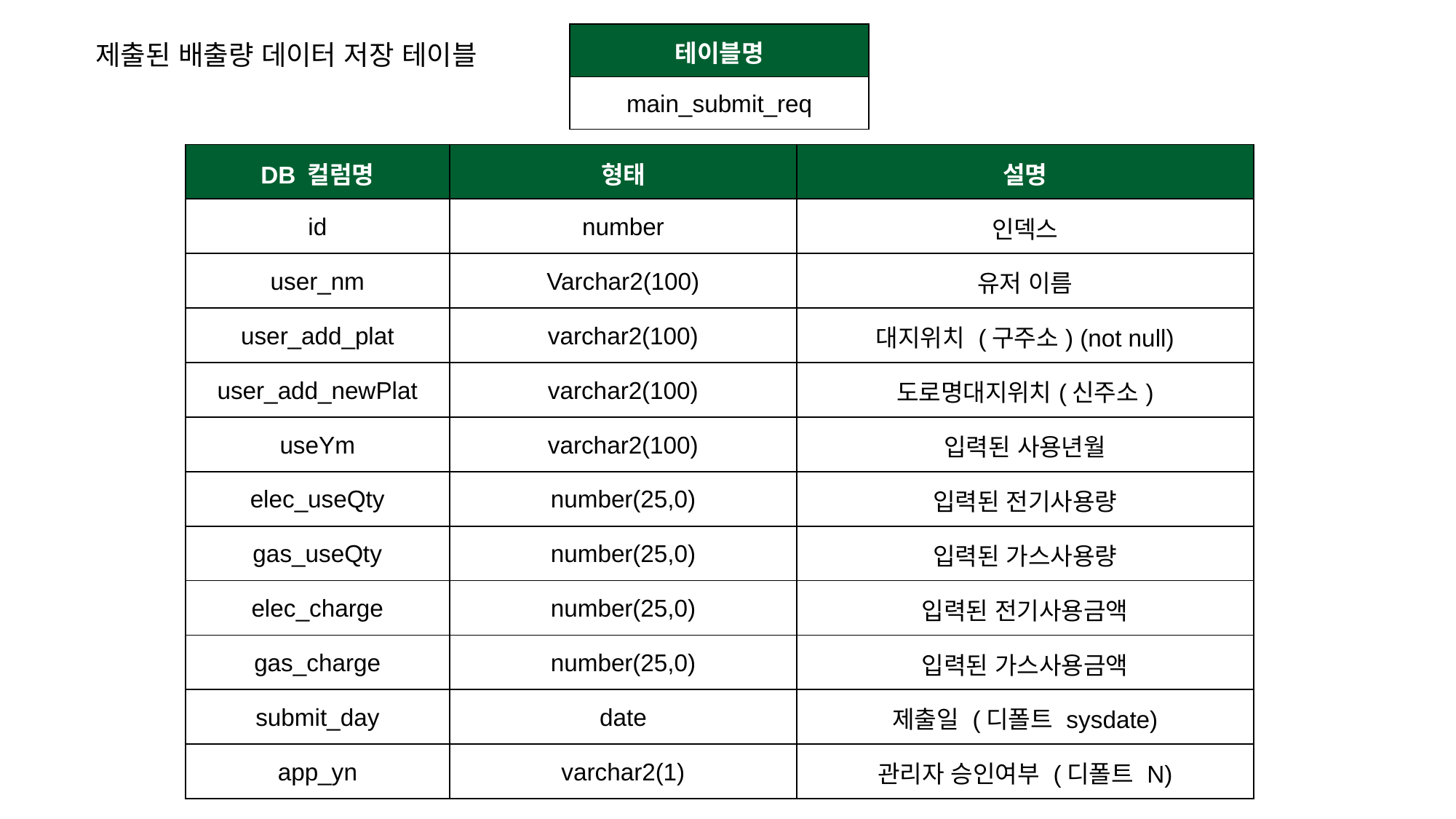

| 테이블명 |
| --- |
| main\_submit\_req |
제출된 배출량 데이터 저장 테이블
| DB 컬럼명 | 형태 | 설명 |
| --- | --- | --- |
| id | number | 인덱스 |
| user\_nm | Varchar2(100) | 유저 이름 |
| user\_add\_plat | varchar2(100) | 대지위치 (구주소) (not null) |
| user\_add\_newPlat | varchar2(100) | 도로명대지위치(신주소) |
| useYm | varchar2(100) | 입력된 사용년월 |
| elec\_useQty | number(25,0) | 입력된 전기사용량 |
| gas\_useQty | number(25,0) | 입력된 가스사용량 |
| elec\_charge | number(25,0) | 입력된 전기사용금액 |
| gas\_charge | number(25,0) | 입력된 가스사용금액 |
| submit\_day | date | 제출일 (디폴트 sysdate) |
| app\_yn | varchar2(1) | 관리자 승인여부 (디폴트 N) |